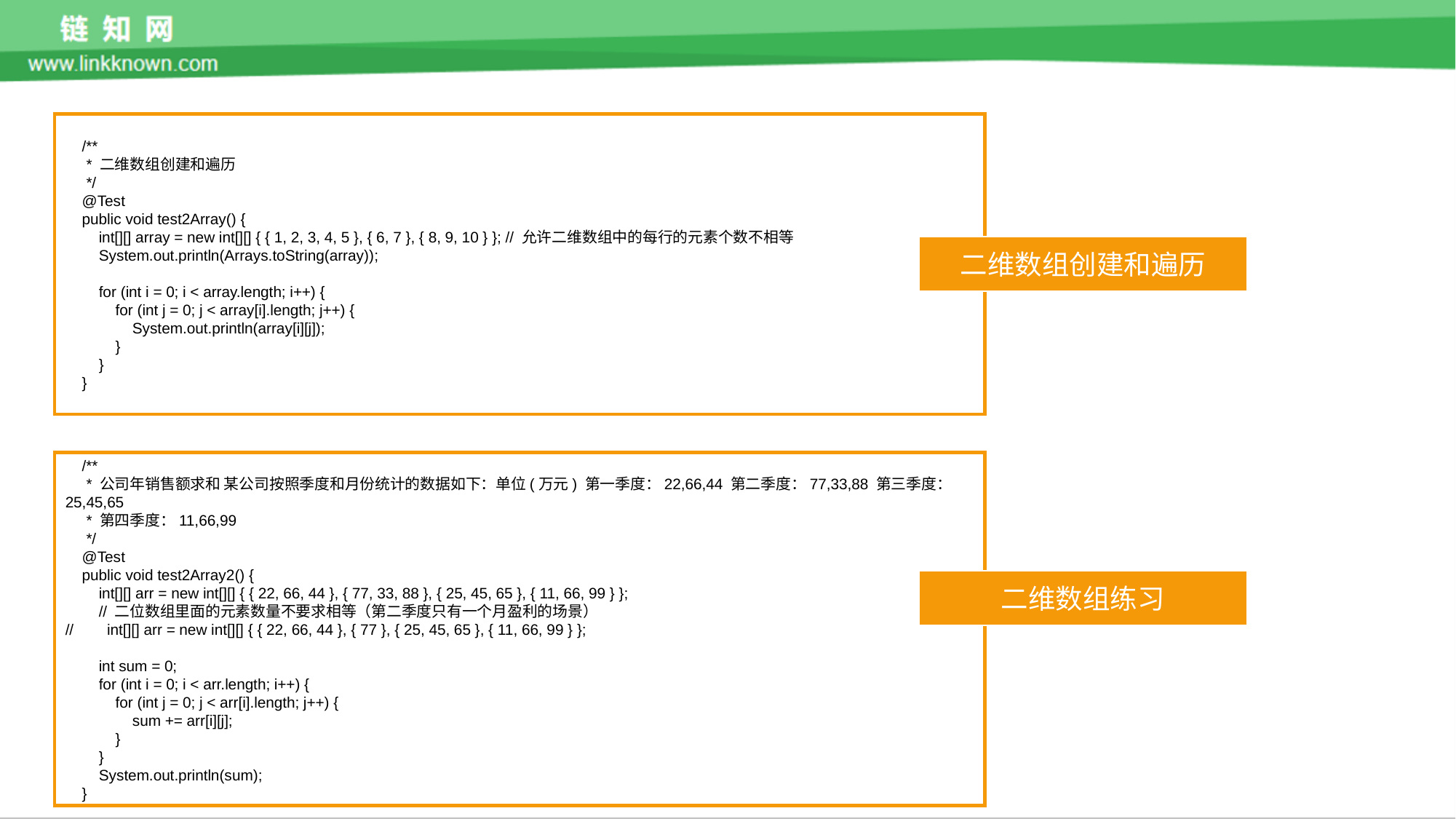

/**
     * 二维数组创建和遍历
     */
    @Test
    public void test2Array() {
        int[][] array = new int[][] { { 1, 2, 3, 4, 5 }, { 6, 7 }, { 8, 9, 10 } }; // 允许二维数组中的每行的元素个数不相等
        System.out.println(Arrays.toString(array));

        for (int i = 0; i < array.length; i++) {
            for (int j = 0; j < array[i].length; j++) {
                System.out.println(array[i][j]);
            }
        }
    }
二维数组创建和遍历
    /**
     * 公司年销售额求和 某公司按照季度和月份统计的数据如下：单位(万元) 第一季度：22,66,44 第二季度：77,33,88 第三季度：25,45,65
     * 第四季度：11,66,99
     */
    @Test
    public void test2Array2() {
        int[][] arr = new int[][] { { 22, 66, 44 }, { 77, 33, 88 }, { 25, 45, 65 }, { 11, 66, 99 } };
        // 二位数组里面的元素数量不要求相等（第二季度只有一个月盈利的场景）
//        int[][] arr = new int[][] { { 22, 66, 44 }, { 77 }, { 25, 45, 65 }, { 11, 66, 99 } };

        int sum = 0;
        for (int i = 0; i < arr.length; i++) {
            for (int j = 0; j < arr[i].length; j++) {
                sum += arr[i][j];
            }
        }
        System.out.println(sum);
    }
二维数组练习